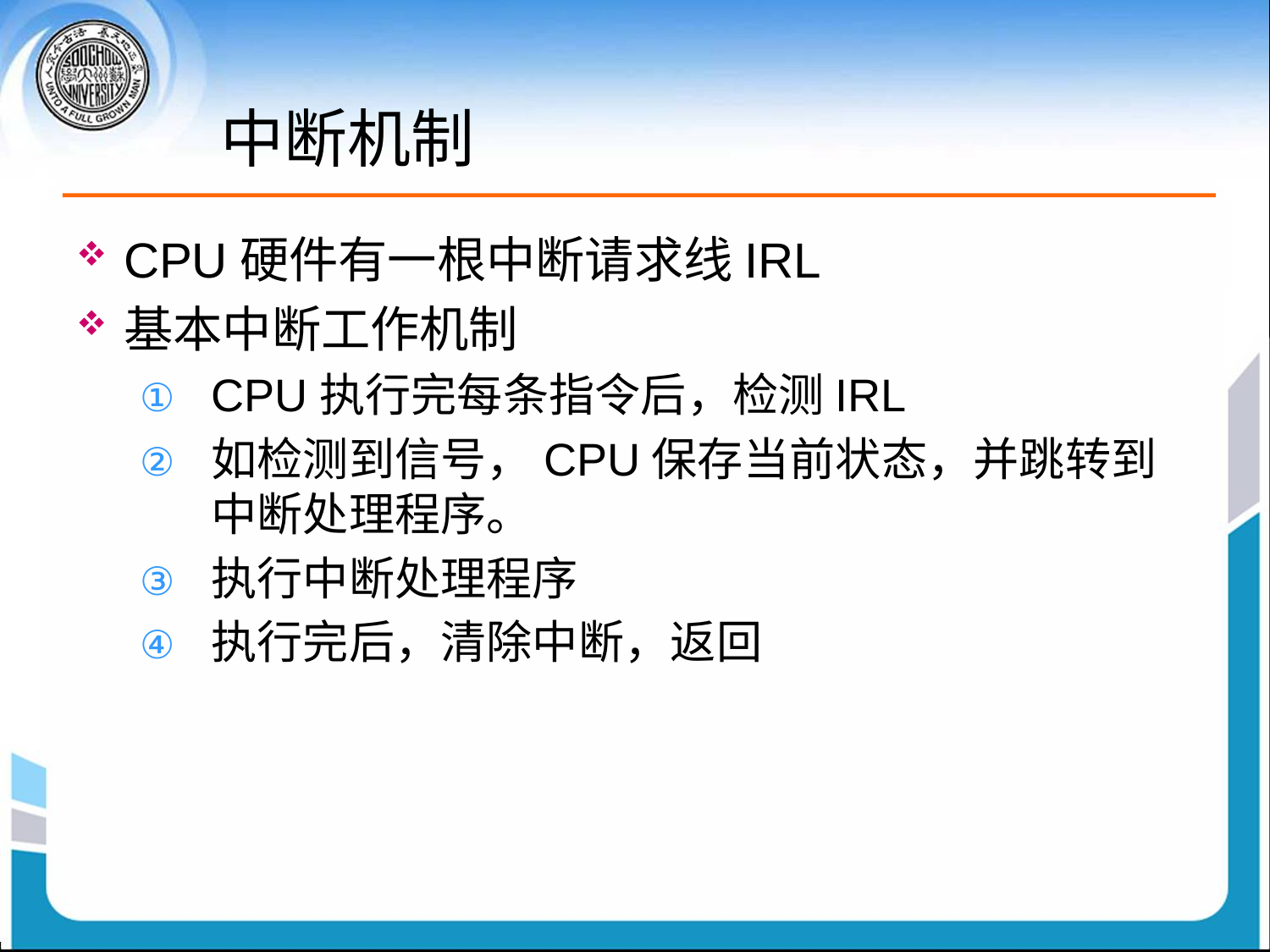

# 中断机制
CPU硬件有一根中断请求线IRL
基本中断工作机制
CPU执行完每条指令后，检测IRL
如检测到信号，CPU保存当前状态，并跳转到中断处理程序。
执行中断处理程序
执行完后，清除中断，返回